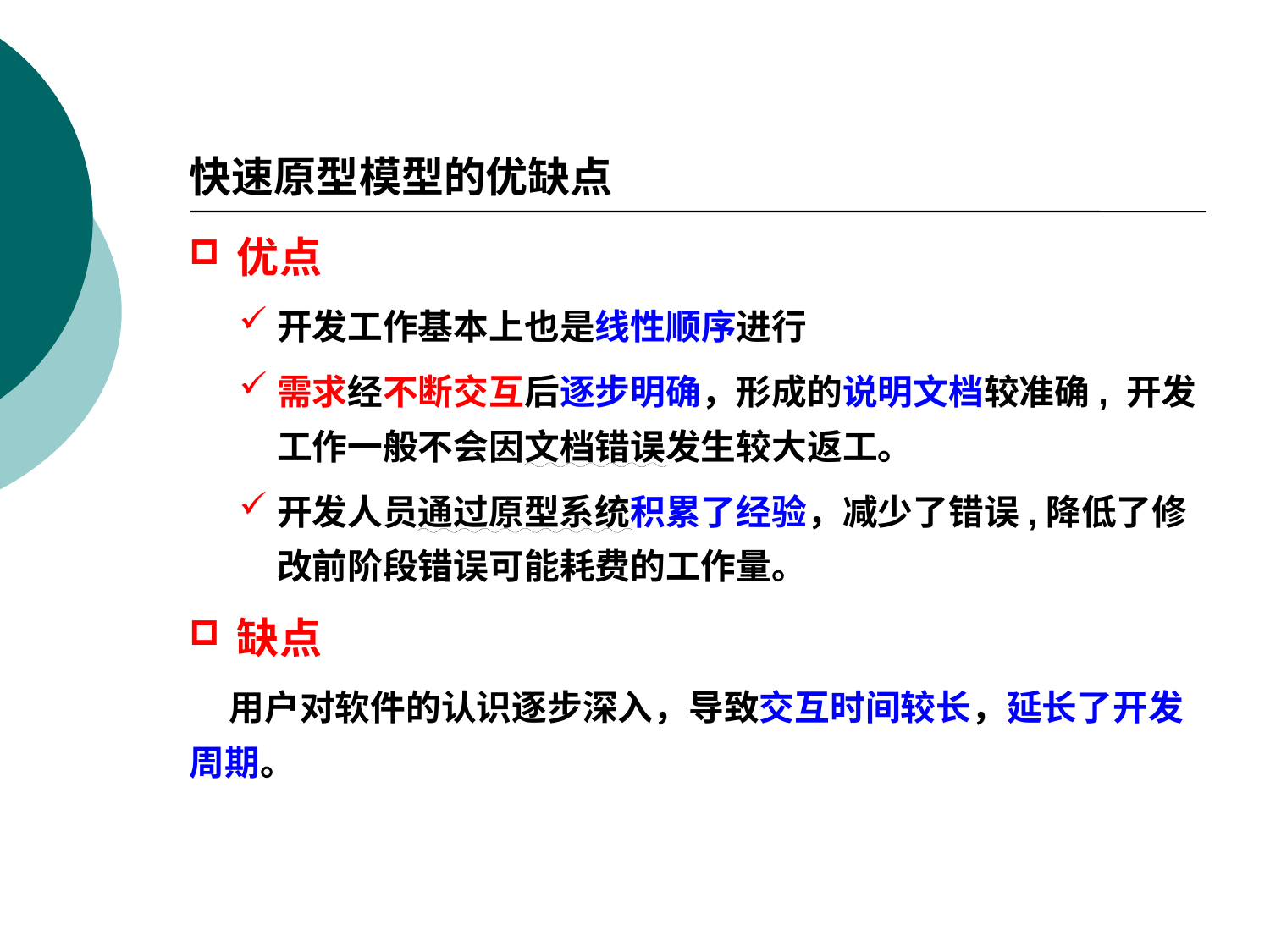

快速原型模型的优缺点
优点
开发工作基本上也是线性顺序进行
需求经不断交互后逐步明确，形成的说明文档较准确, 开发工作一般不会因文档错误发生较大返工。
开发人员通过原型系统积累了经验，减少了错误,降低了修改前阶段错误可能耗费的工作量。
缺点
    用户对软件的认识逐步深入，导致交互时间较长，延长了开发周期。